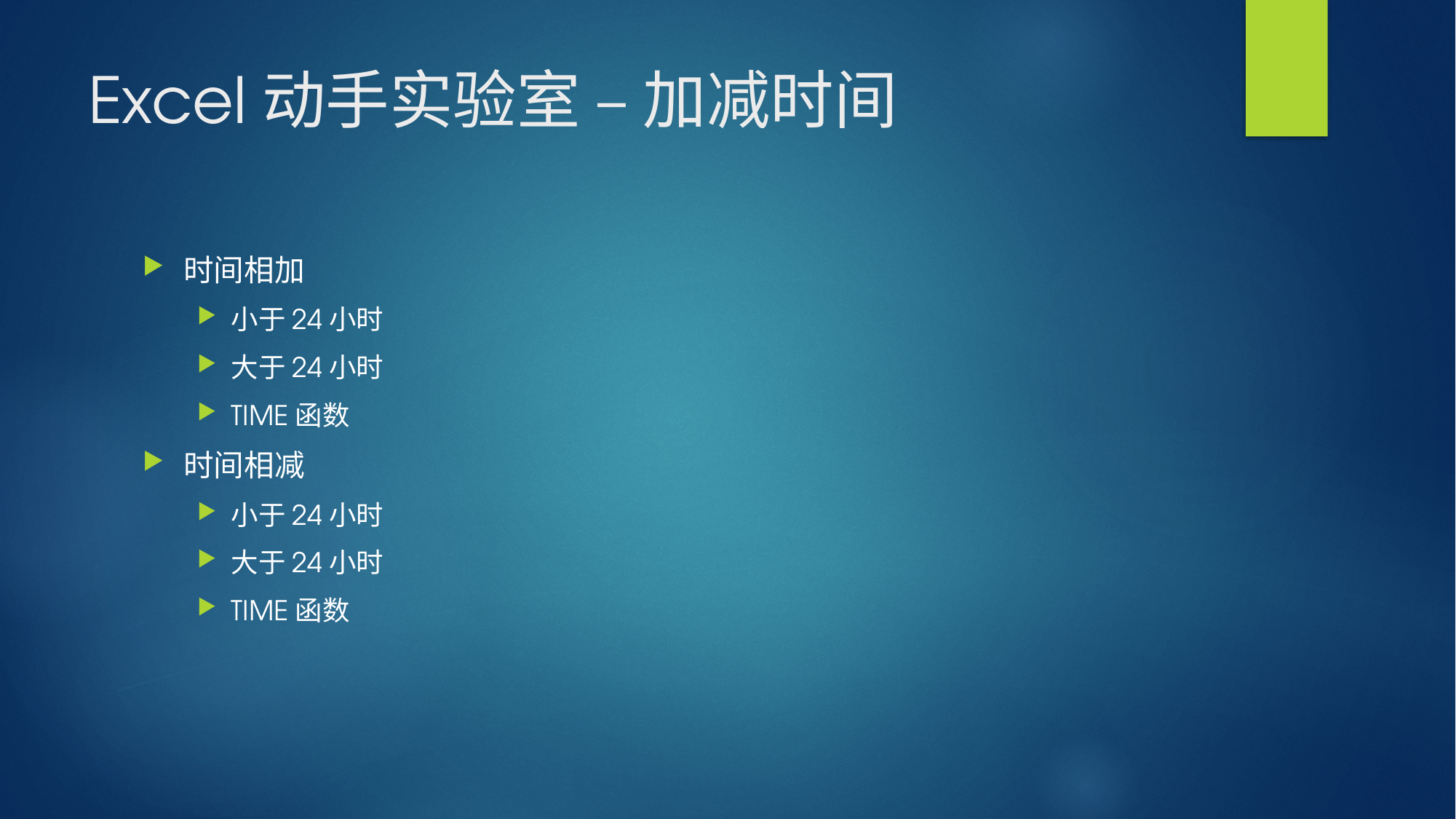

# Excel动手实验室 – 加减时间
时间相加
小于24小时
大于24小时
TIME函数
时间相减
小于24小时
大于24小时
TIME函数